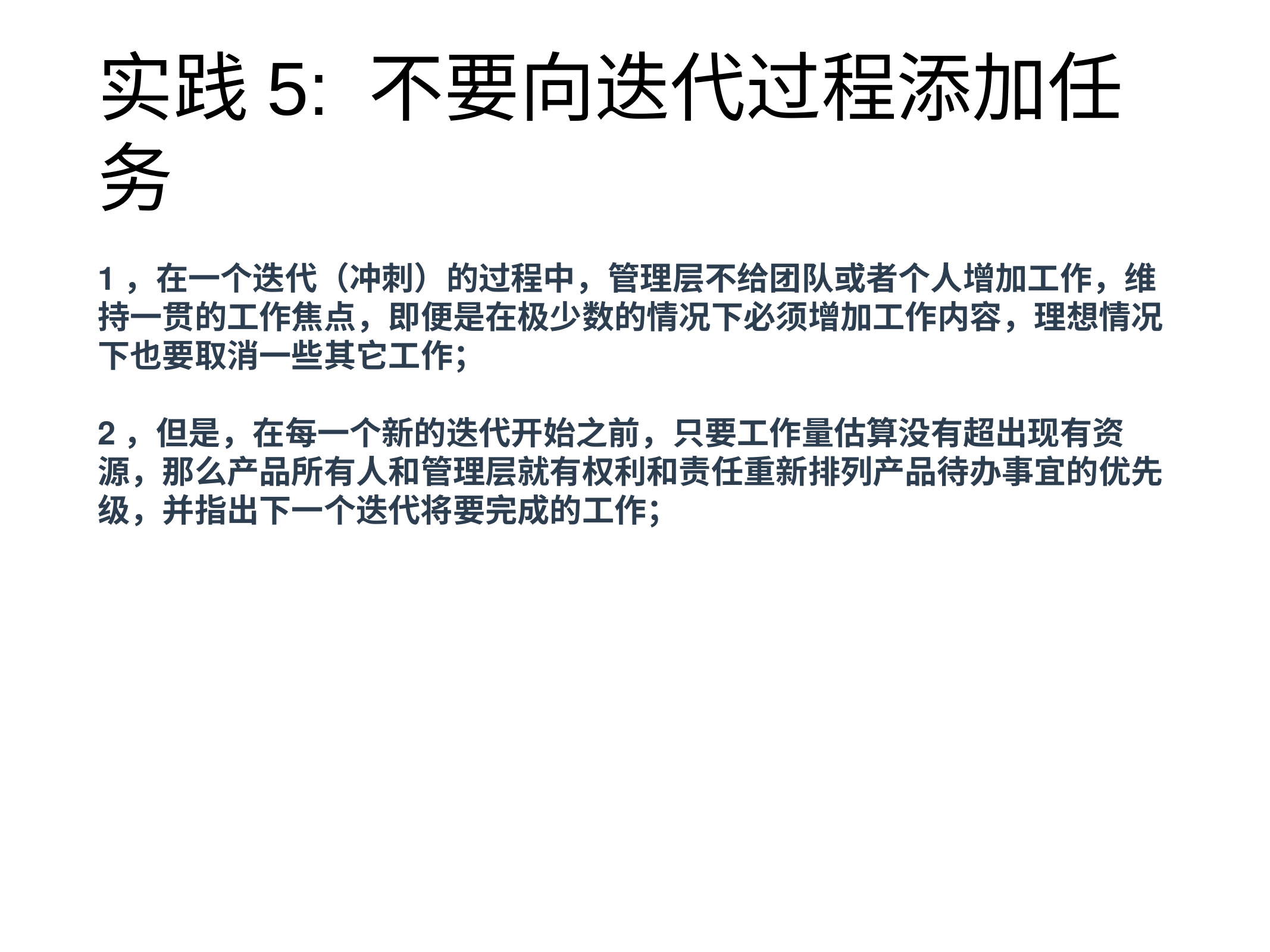

1，在⼀个迭代（冲刺）的过程中，管理层不给团队或者个人增加工作，维持一贯的⼯作焦点，即便是在极少数的情况下必须增加⼯作内容，理想情况下也要取消一些其它工作；

2，但是，在每⼀个新的迭代开始之前，只要工作量估算没有超出现有资源，那么产品所有⼈和管理层就有权利和责任重新排列产品待办事宜的优先 级，并指出下一个迭代将要完成的⼯作；
# 实践5: 不要向迭代过程添加任务